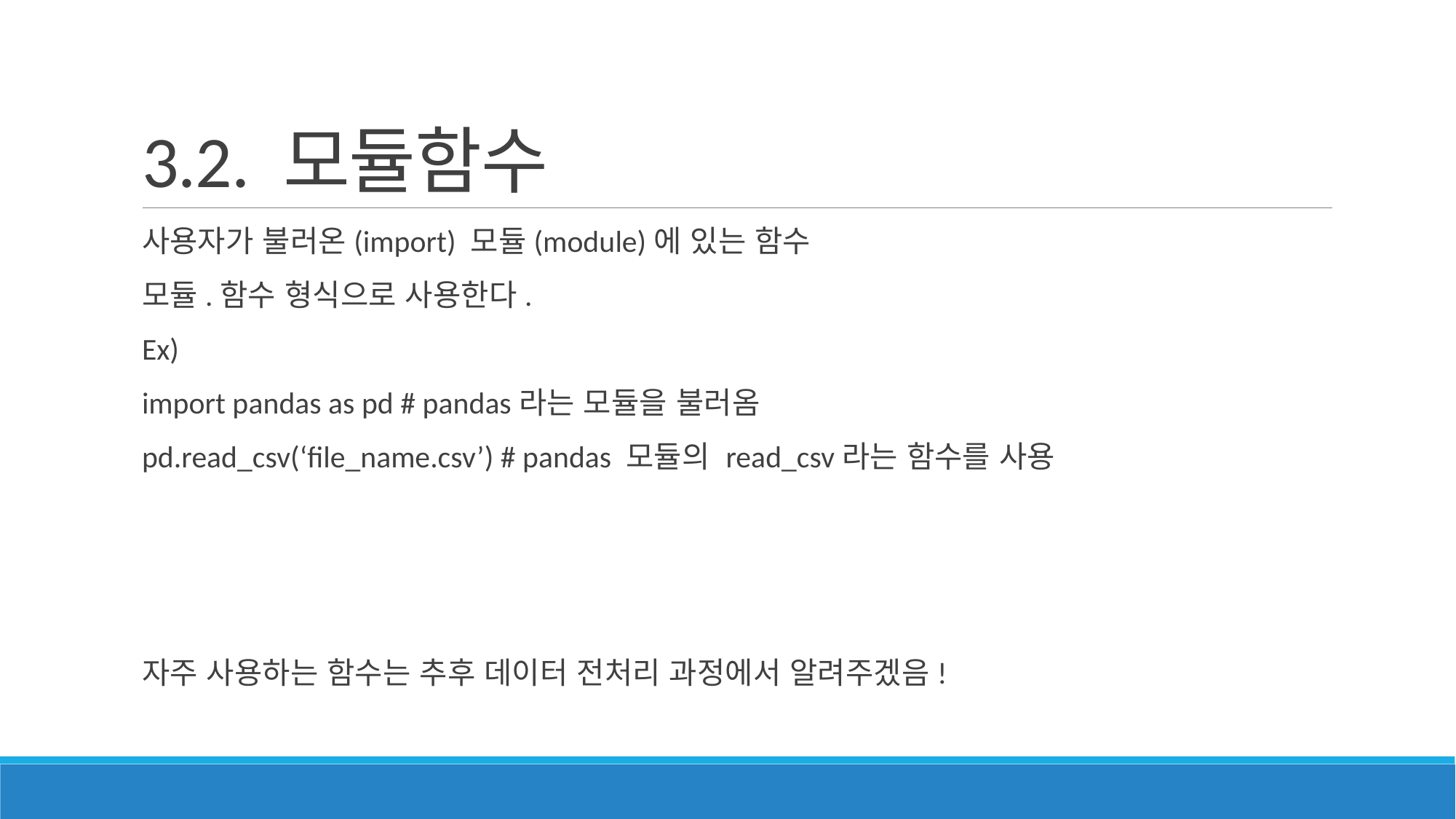

# 3.2. 모듈함수
사용자가 불러온(import) 모듈(module)에 있는 함수
모듈.함수 형식으로 사용한다.
Ex)
import pandas as pd # pandas라는 모듈을 불러옴
pd.read_csv(‘file_name.csv’) # pandas 모듈의 read_csv라는 함수를 사용

자주 사용하는 함수는 추후 데이터 전처리 과정에서 알려주겠음!